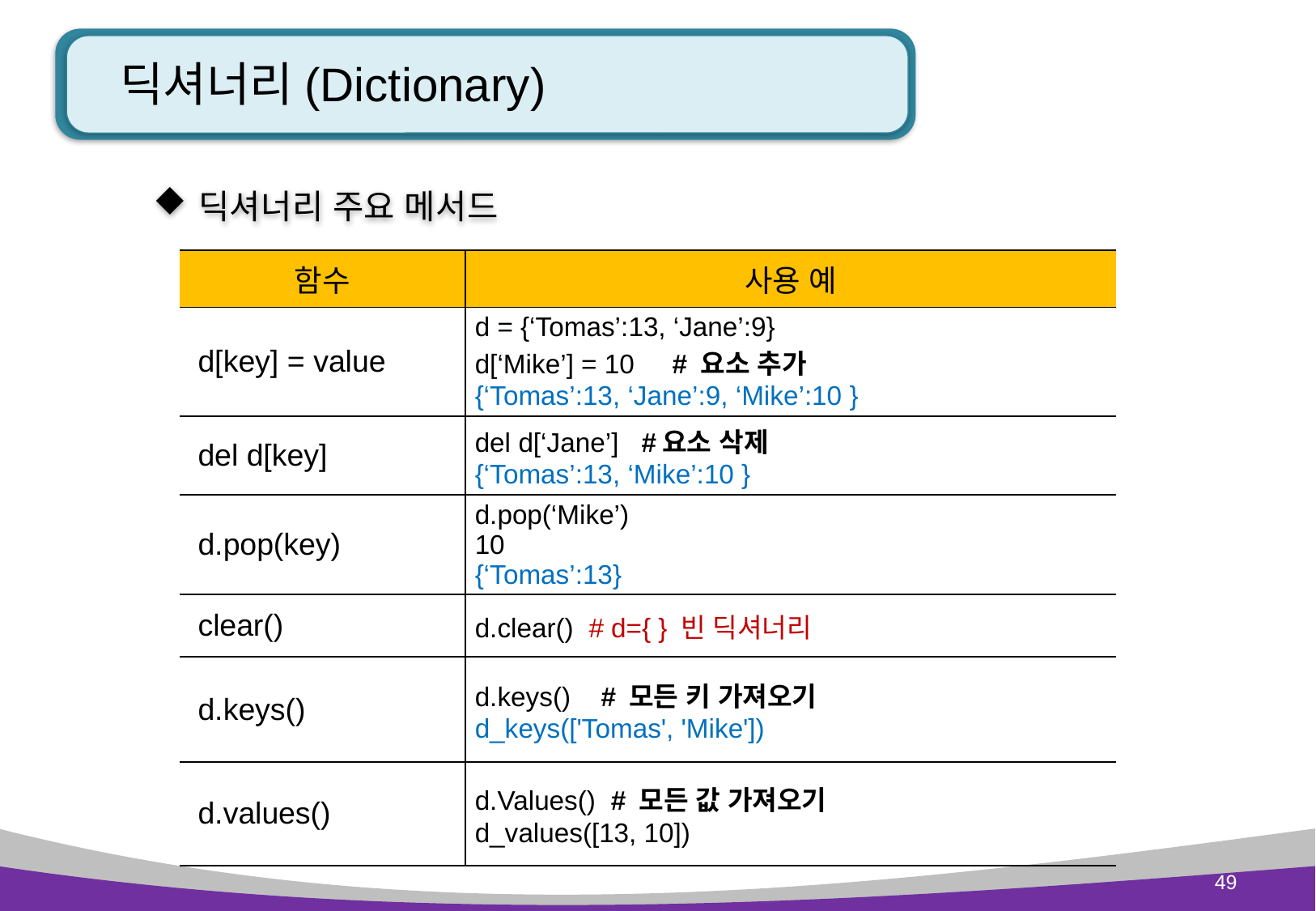

# 딕셔너리(Dictionary)
딕셔너리 주요 메서드
| 함수 | 사용 예 |
| --- | --- |
| d[key] = value | d = {‘Tomas’:13, ‘Jane’:9} d[‘Mike’] = 10 # 요소 추가 {‘Tomas’:13, ‘Jane’:9, ‘Mike’:10 } |
| del d[key] | del d[‘Jane’] #요소 삭제 {‘Tomas’:13, ‘Mike’:10 } |
| d.pop(key) | d.pop(‘Mike’) 10 {‘Tomas’:13} |
| clear() | d.clear() # d={ } 빈 딕셔너리 |
| d.keys() | d.keys() # 모든 키 가져오기 d\_keys(['Tomas', 'Mike']) |
| d.values() | d.Values() # 모든 값 가져오기 d\_values([13, 10]) |
49